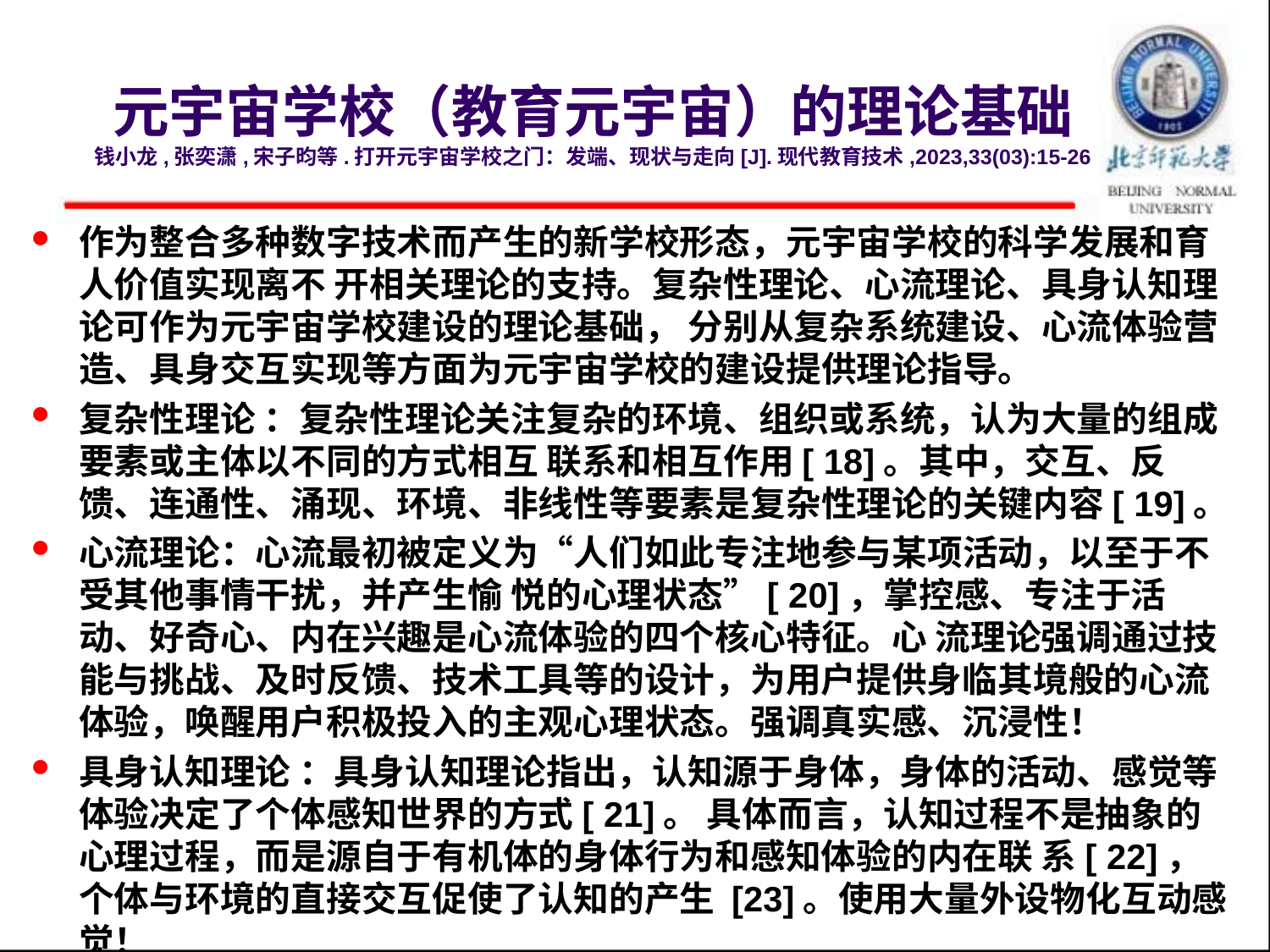

# 元宇宙学校（教育元宇宙）的理论基础 钱小龙,张奕潇,宋子昀等.打开元宇宙学校之门：发端、现状与走向[J].现代教育技术,2023,33(03):15-26
作为整合多种数字技术而产生的新学校形态，元宇宙学校的科学发展和育人价值实现离不 开相关理论的支持。复杂性理论、心流理论、具身认知理论可作为元宇宙学校建设的理论基础， 分别从复杂系统建设、心流体验营造、具身交互实现等方面为元宇宙学校的建设提供理论指导。
复杂性理论 ：复杂性理论关注复杂的环境、组织或系统，认为大量的组成要素或主体以不同的方式相互 联系和相互作用[ 18]。其中，交互、反馈、连通性、涌现、环境、非线性等要素是复杂性理论的关键内容[ 19]。
心流理论：心流最初被定义为“人们如此专注地参与某项活动，以至于不受其他事情干扰，并产生愉 悦的心理状态”[ 20]，掌控感、专注于活动、好奇心、内在兴趣是心流体验的四个核心特征。心 流理论强调通过技能与挑战、及时反馈、技术工具等的设计，为用户提供身临其境般的心流体验，唤醒用户积极投入的主观心理状态。强调真实感、沉浸性！
具身认知理论 ：具身认知理论指出，认知源于身体，身体的活动、感觉等体验决定了个体感知世界的方式[ 21]。 具体而言，认知过程不是抽象的心理过程，而是源自于有机体的身体行为和感知体验的内在联 系[ 22]，个体与环境的直接交互促使了认知的产生 [23]。使用大量外设物化互动感觉！